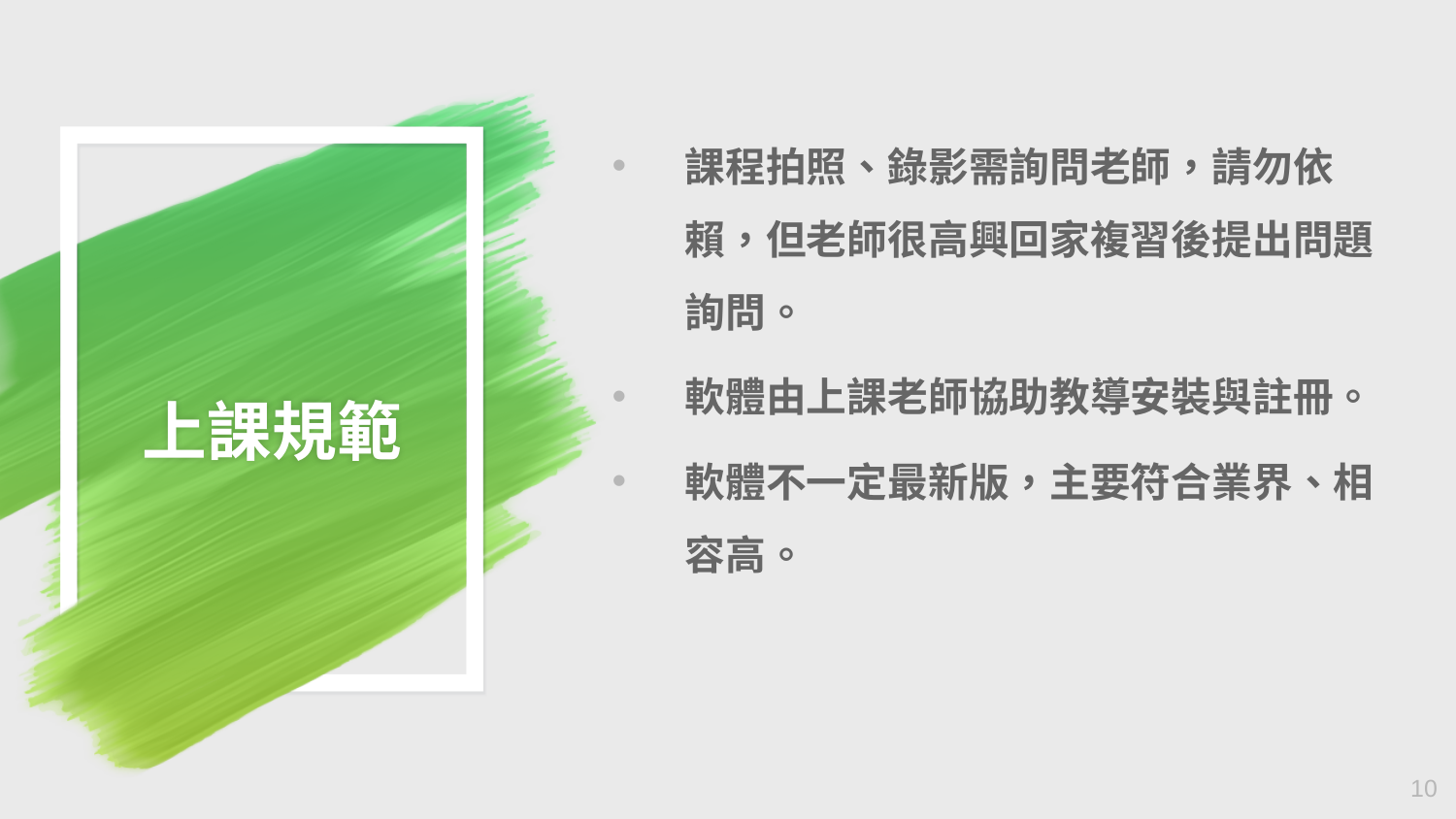

# 上課規範
課程拍照、錄影需詢問老師，請勿依賴，但老師很高興回家複習後提出問題詢問。
軟體由上課老師協助教導安裝與註冊。
軟體不一定最新版，主要符合業界、相容高。
10